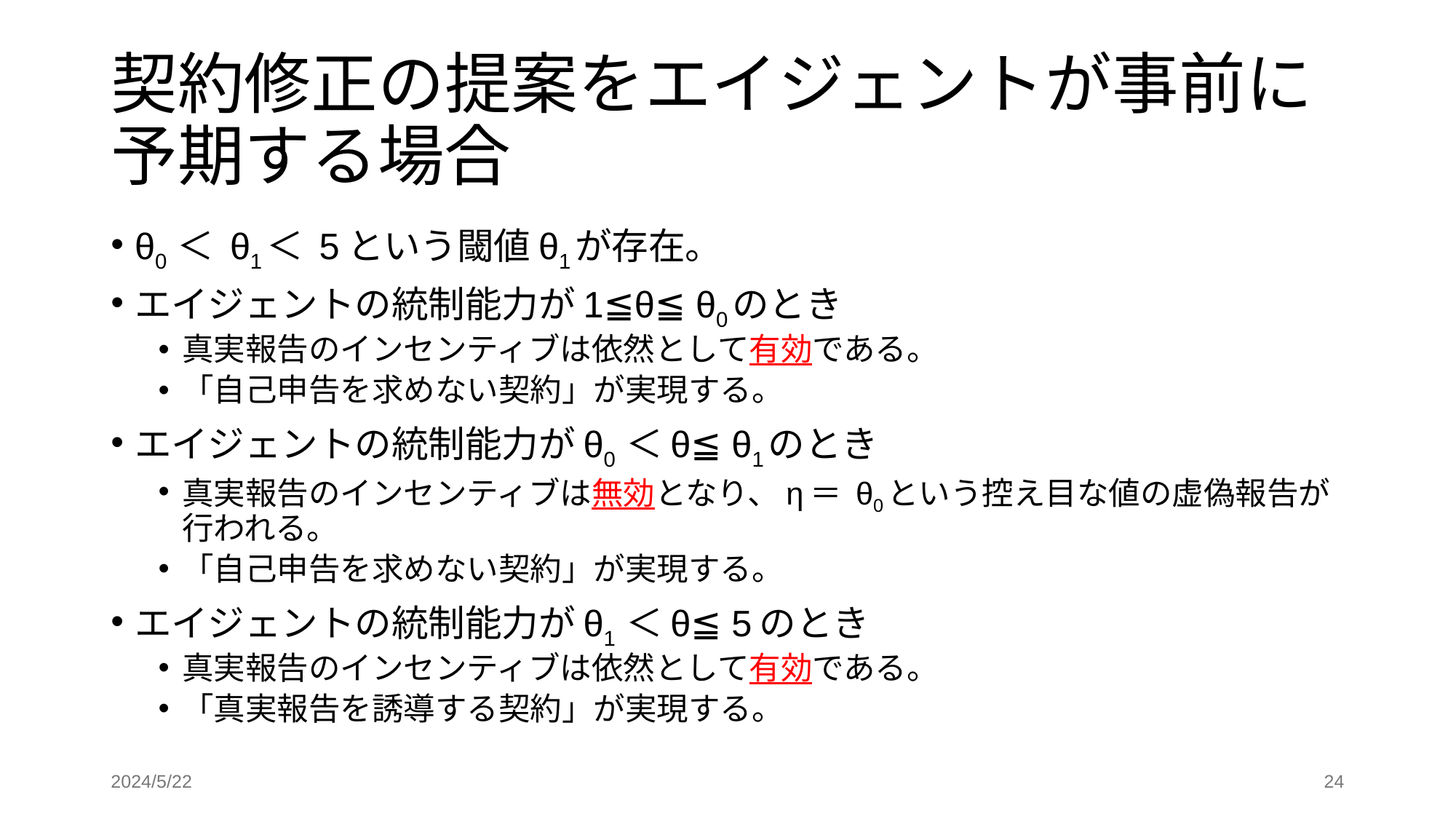

# 契約修正の提案をエイジェントが事前に予期する場合
θ0 ＜ θ1＜ 5という閾値θ1が存在。
エイジェントの統制能力が1≦θ≦ θ0のとき
真実報告のインセンティブは依然として有効である。
「自己申告を求めない契約」が実現する。
エイジェントの統制能力がθ0 ＜θ≦ θ1のとき
真実報告のインセンティブは無効となり、η＝ θ0という控え目な値の虚偽報告が行われる。
「自己申告を求めない契約」が実現する。
エイジェントの統制能力がθ1 ＜θ≦ 5のとき
真実報告のインセンティブは依然として有効である。
「真実報告を誘導する契約」が実現する。

2024/5/22
24